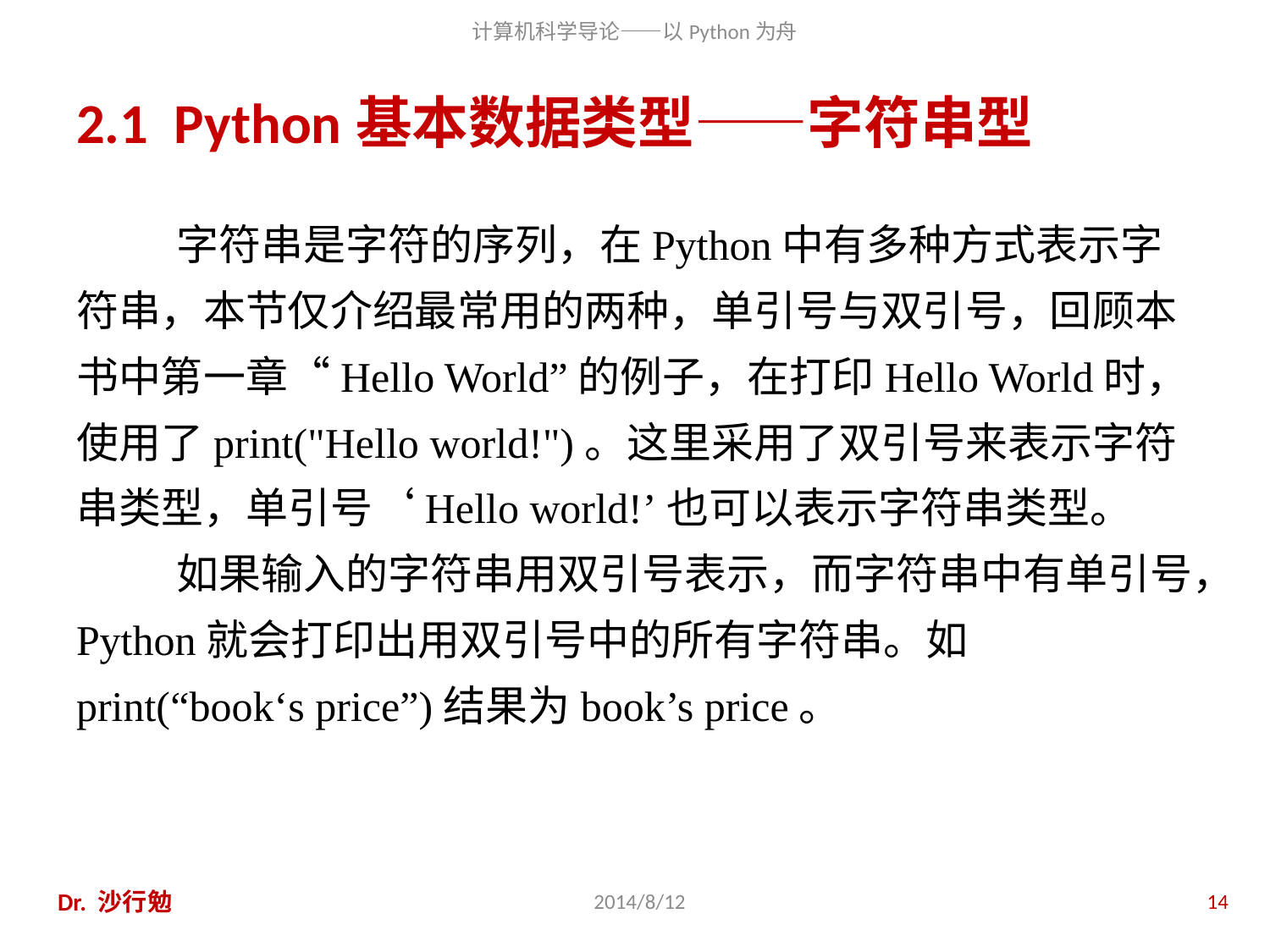

# 2.1  Python基本数据类型——字符串型
字符串是字符的序列，在Python中有多种方式表示字符串，本节仅介绍最常用的两种，单引号与双引号，回顾本书中第一章“Hello World”的例子，在打印Hello World时，使用了print("Hello world!")。这里采用了双引号来表示字符串类型，单引号‘Hello world!’也可以表示字符串类型。
如果输入的字符串用双引号表示，而字符串中有单引号，Python就会打印出用双引号中的所有字符串。如print(“book‘s price”)结果为book’s price。

Dr. 沙行勉
2014/8/12
14